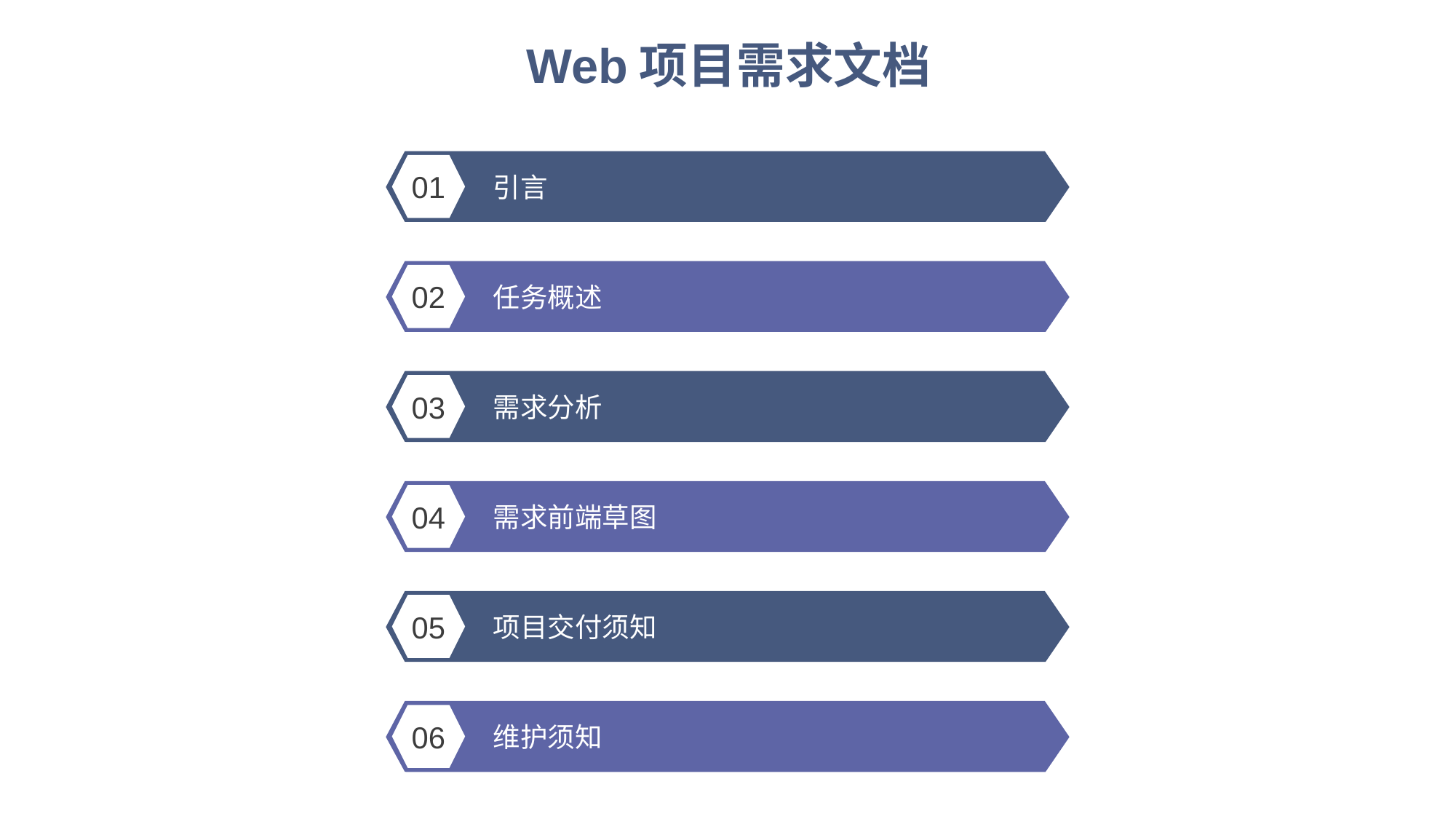

Web项目需求文档
引言
01
任务概述
02
需求分析
03
需求前端草图
04
项目交付须知
05
维护须知
06